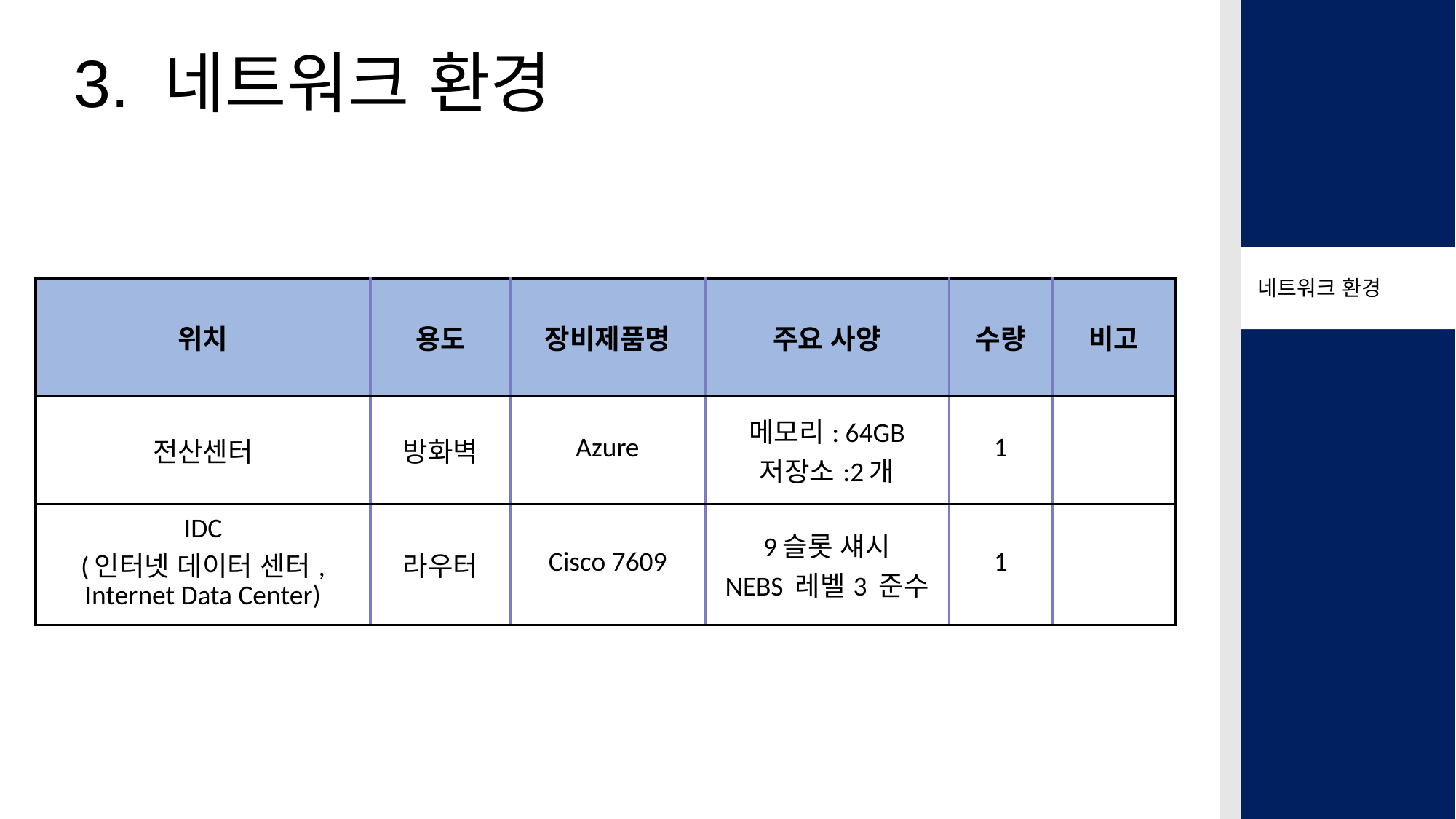

3. 네트워크 환경

네트워크 환경
| 위치 | 용도 | 장비제품명 | 주요 사양 | 수량 | 비고 |
| --- | --- | --- | --- | --- | --- |
| 전산센터 | 방화벽 | Azure | 메모리: 64GB 저장소:2개 | 1 |  |
| IDC (인터넷 데이터 센터, Internet Data Center) | 라우터 | Cisco 7609 | 9슬롯 섀시 NEBS 레벨3 준수 | 1 |  |
Database 종류
이미지
이미지
이미지